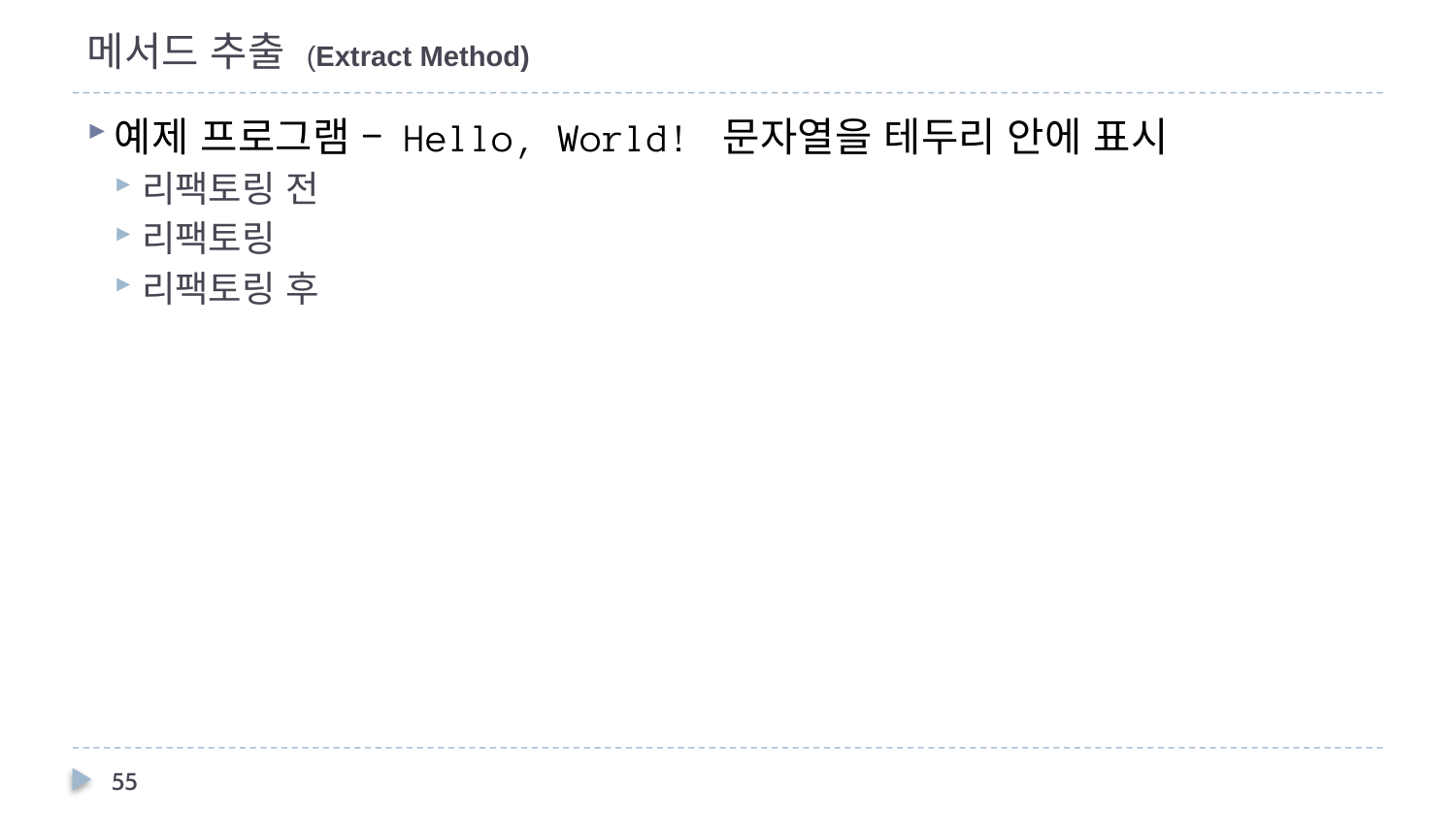

# 메서드 추출 (Extract Method)
예제 프로그램 – Hello, World! 문자열을 테두리 안에 표시
리팩토링 전
리팩토링
리팩토링 후
55